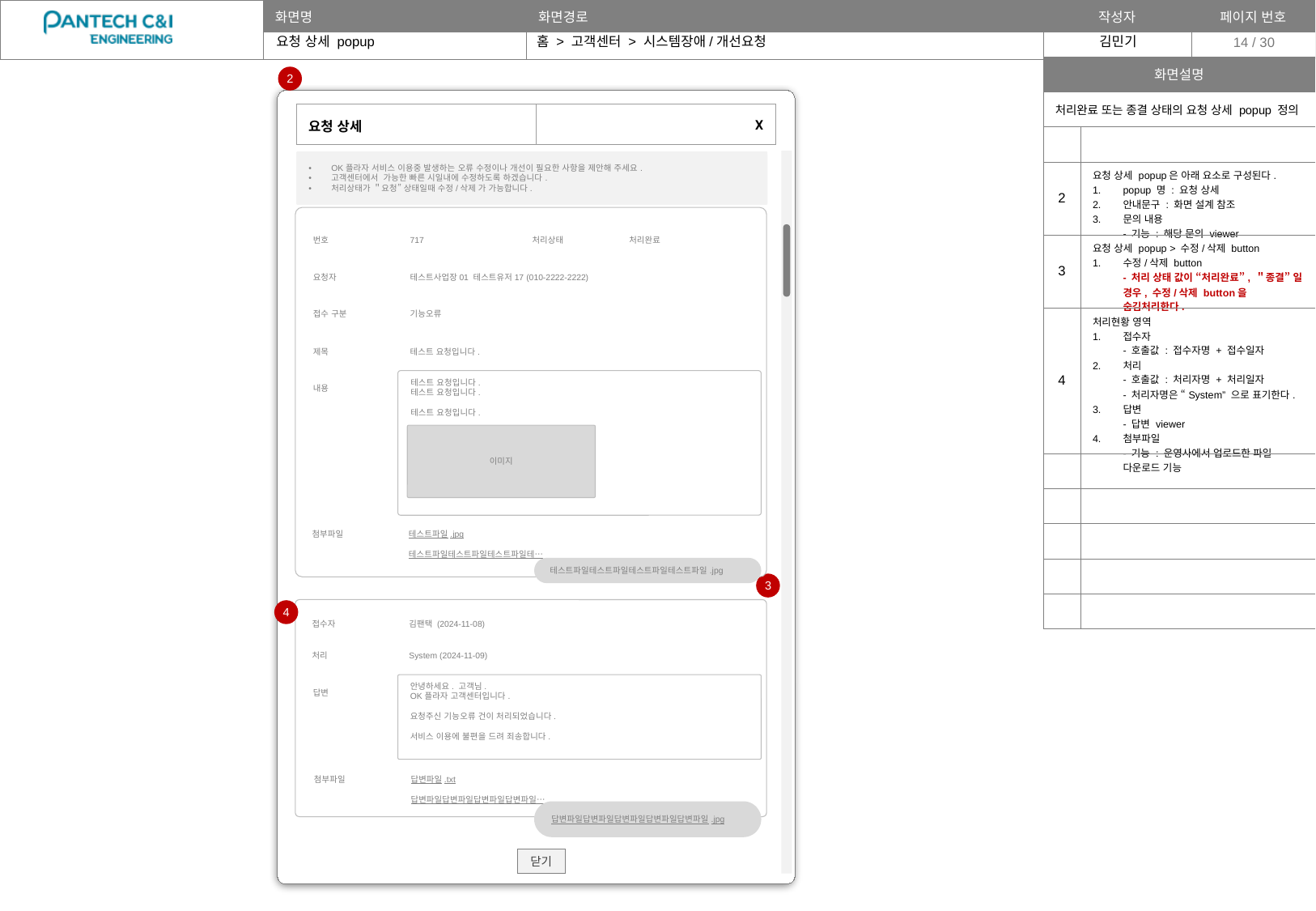

요청 상세 popup
홈 > 고객센터 > 시스템장애/개선요청
14
| 화면설명 |  |
| --- | --- |
| 처리완료 또는 종결 상태의 요청 상세 popup 정의 |  |
|  |  |
| 2 | 요청 상세 popup은 아래 요소로 구성된다. popup 명 : 요청 상세 안내문구 : 화면 설계 참조 문의 내용 - 기능 : 해당 문의 viewer |
| 3 | 요청 상세 popup > 수정/삭제 button 수정/삭제 button - 처리 상태 값이 “처리완료”, ＂종결” 일 경우, 수정/삭제 button을 숨김처리한다. |
| 4 | 처리현황 영역 접수자 - 호출값 : 접수자명 + 접수일자 처리 - 호출값 : 처리자명 + 처리일자 - 처리자명은 “System” 으로 표기한다. 답변 - 답변 viewer 첨부파일 - 기능 : 운영사에서 업로드한 파일 다운로드 기능 |
|  |  |
|  |  |
|  |  |
|  |  |
|  |  |
2

| 요청 상세 | X |
| --- | --- |

OK플라자 서비스 이용중 발생하는 오류 수정이나 개선이 필요한 사항을 제안해 주세요.
고객센터에서  가능한 빠른 시일내에 수정하도록 하겠습니다.
처리상태가 ＂요청” 상태일때 수정/삭제 가 가능합니다.

번호
717
처리상태
처리완료
요청자
테스트사업장01 테스트유저17 (010-2222-2222)
접수 구분
기능오류
제목
테스트 요청입니다.
내용
테스트 요청입니다.
테스트 요청입니다.

테스트 요청입니다.

이미지
첨부파일
테스트파일.jpg

테스트파일테스트파일테스트파일테⋯
테스트파일테스트파일테스트파일테스트파일.jpg
3

4
접수자
김팬택 (2024-11-08)
처리
System (2024-11-09)
답변
안녕하세요. 고객님.
OK플라자 고객센터입니다.

요청주신 기능오류 건이 처리되었습니다.

서비스 이용에 불편을 드려 죄송합니다.
첨부파일
답변파일.txt

답변파일답변파일답변파일답변파일⋯
답변파일답변파일답변파일답변파일답변파일.jpg
닫기